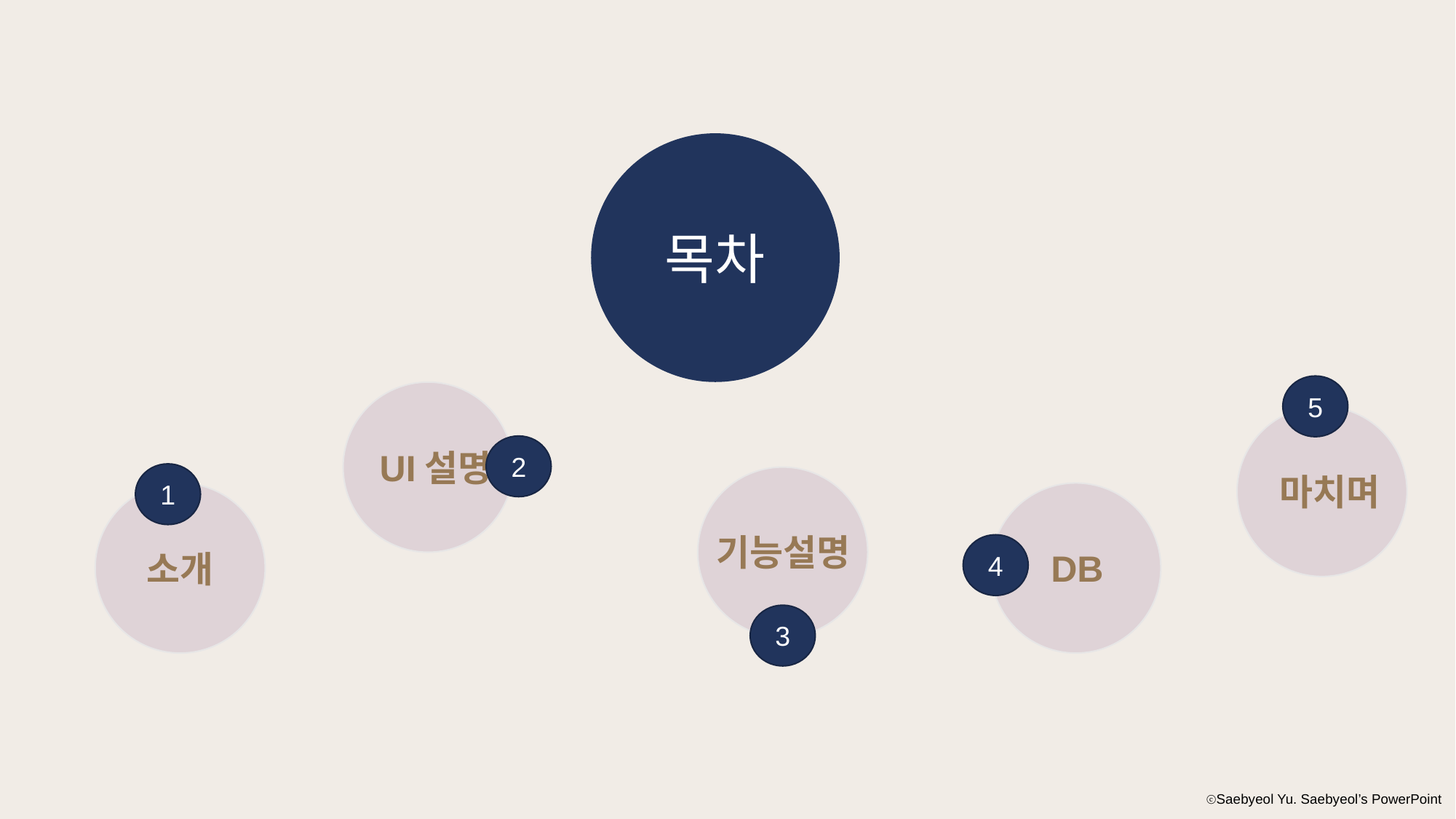

목차
5

2
UI설명
1
마치며

소개

기능설명
4
DB
3